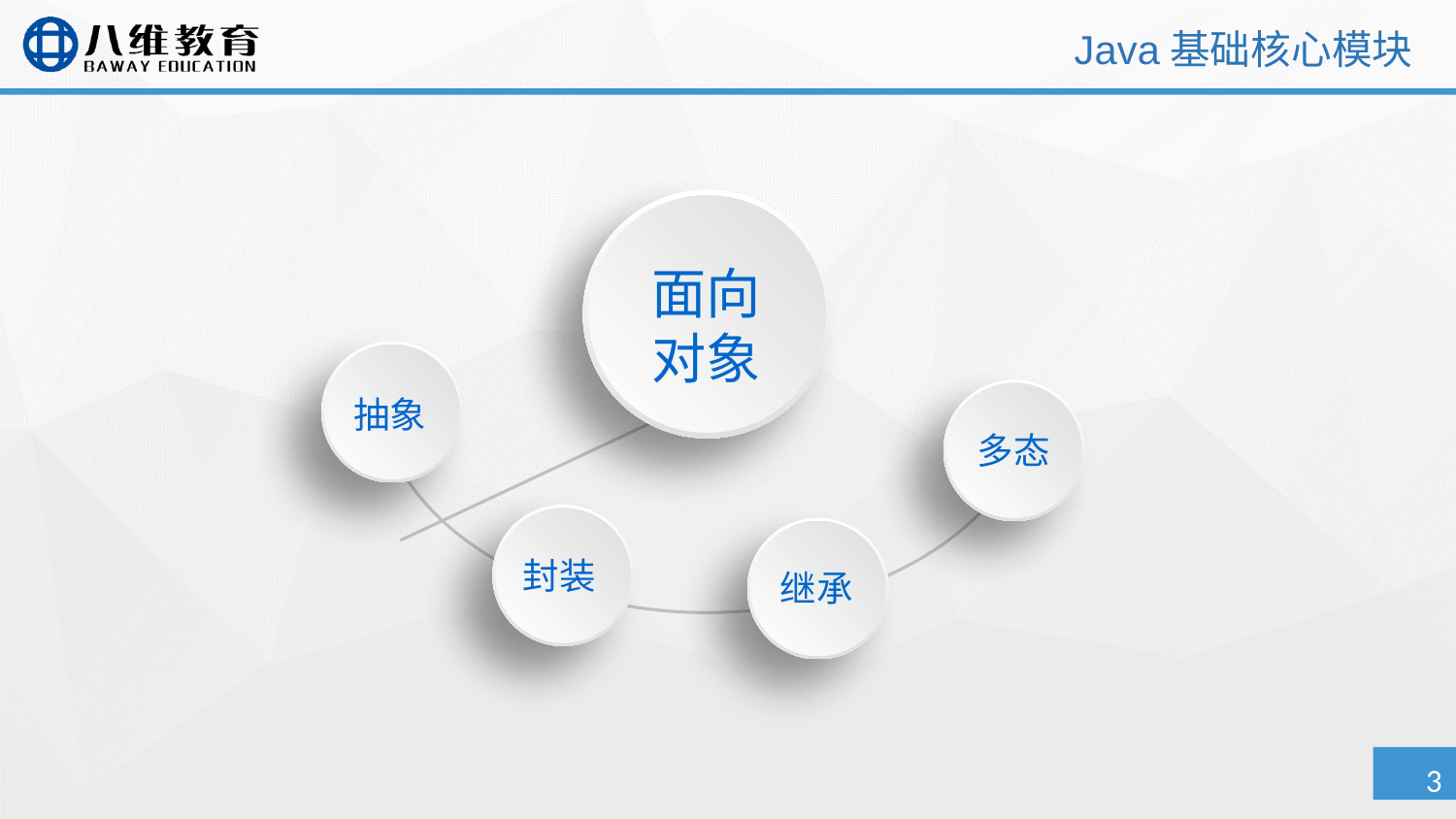

# Java基础核心模块

面向对象

抽象
多态

封装
继承